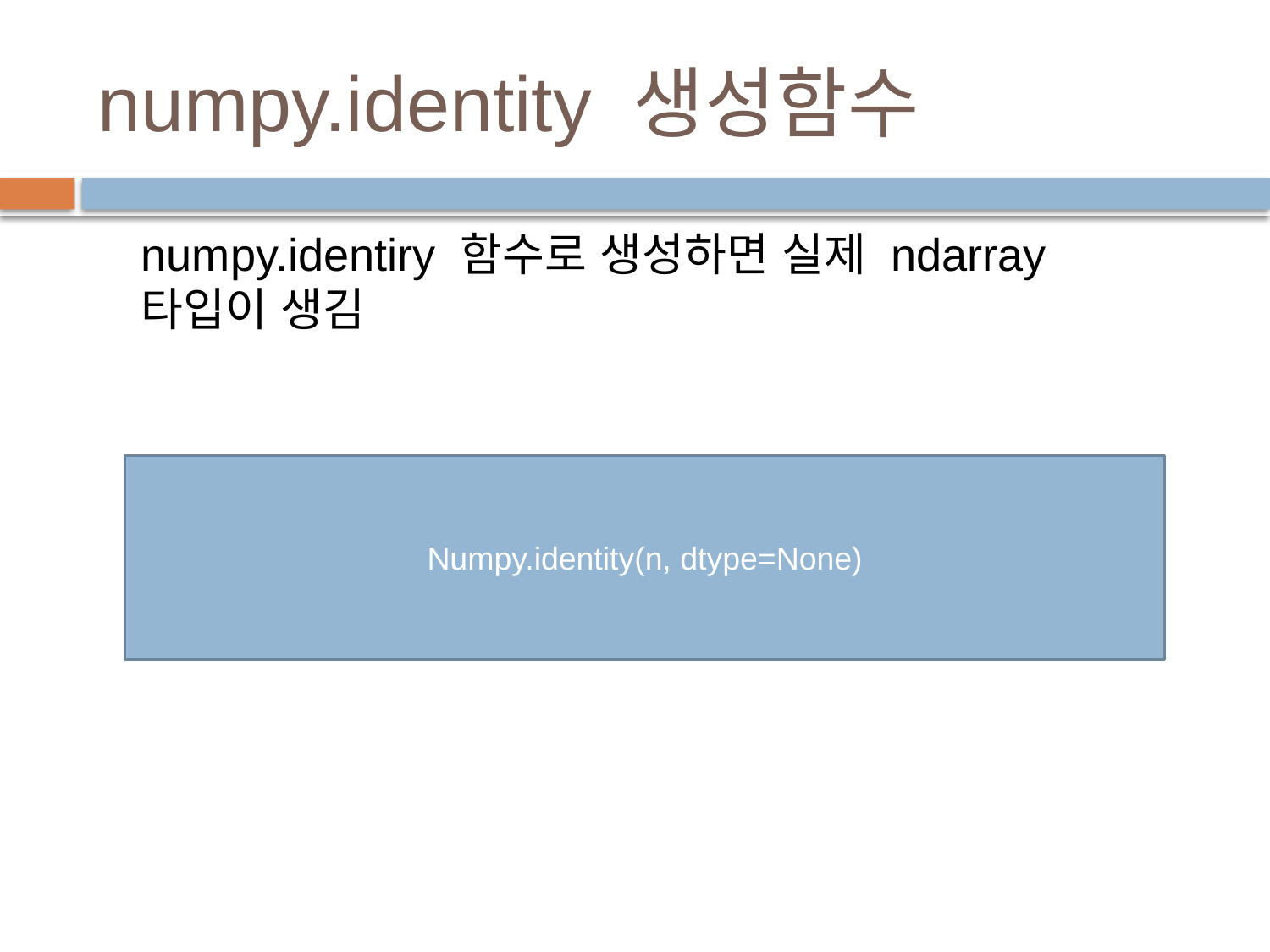

# numpy.identity 생성함수
numpy.identiry 함수로 생성하면 실제 ndarray 타입이 생김

Numpy.identity(n, dtype=None)